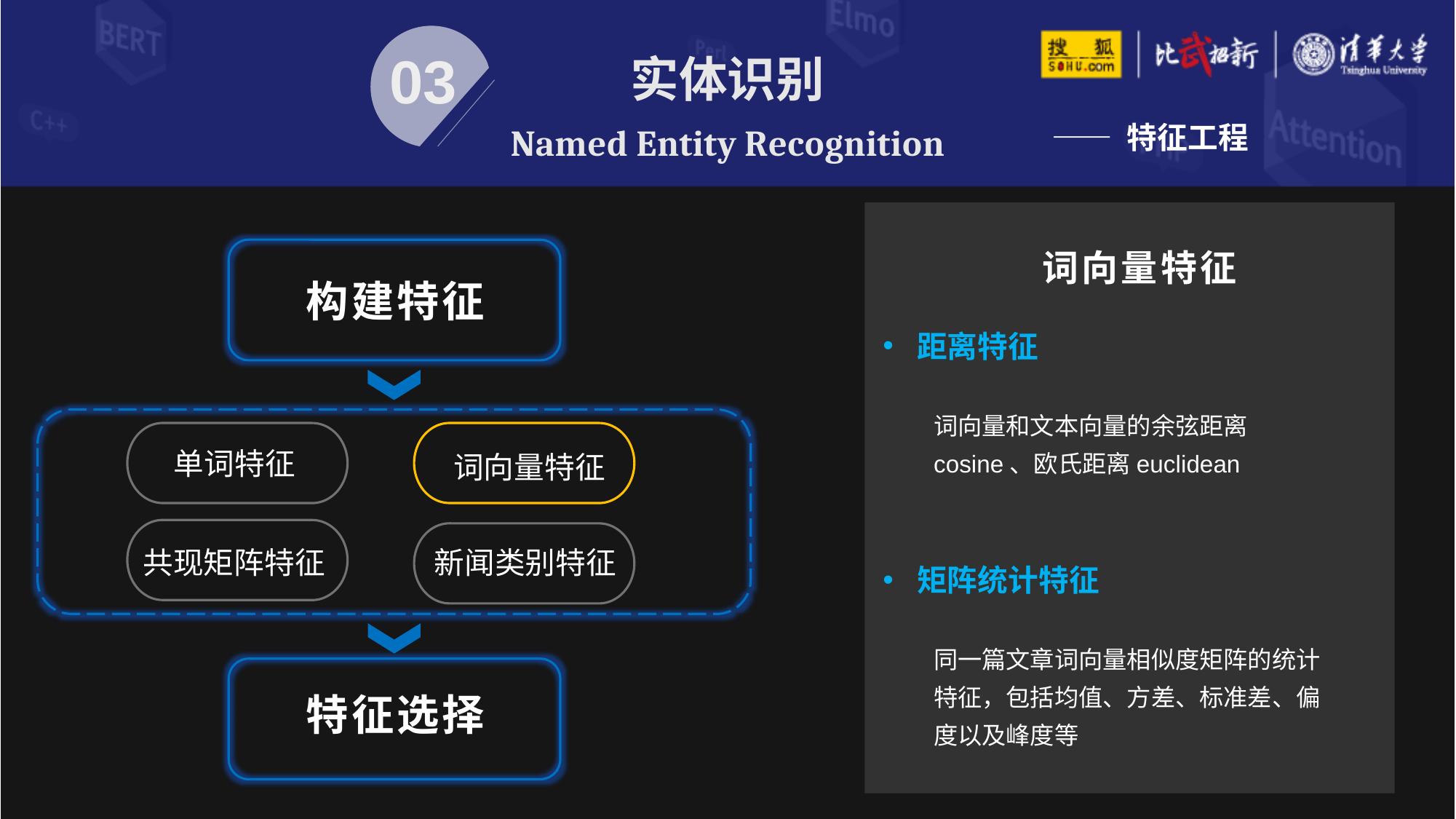

实体识别
Named Entity Recognition
03
—— 特征工程

词向量特征
构建特征
距离特征

词向量和文本向量的余弦距离cosine、欧氏距离euclidean

单词特征
词向量特征

共现矩阵特征
新闻类别特征
矩阵统计特征

同一篇文章词向量相似度矩阵的统计特征，包括均值、方差、标准差、偏度以及峰度等

特征选择